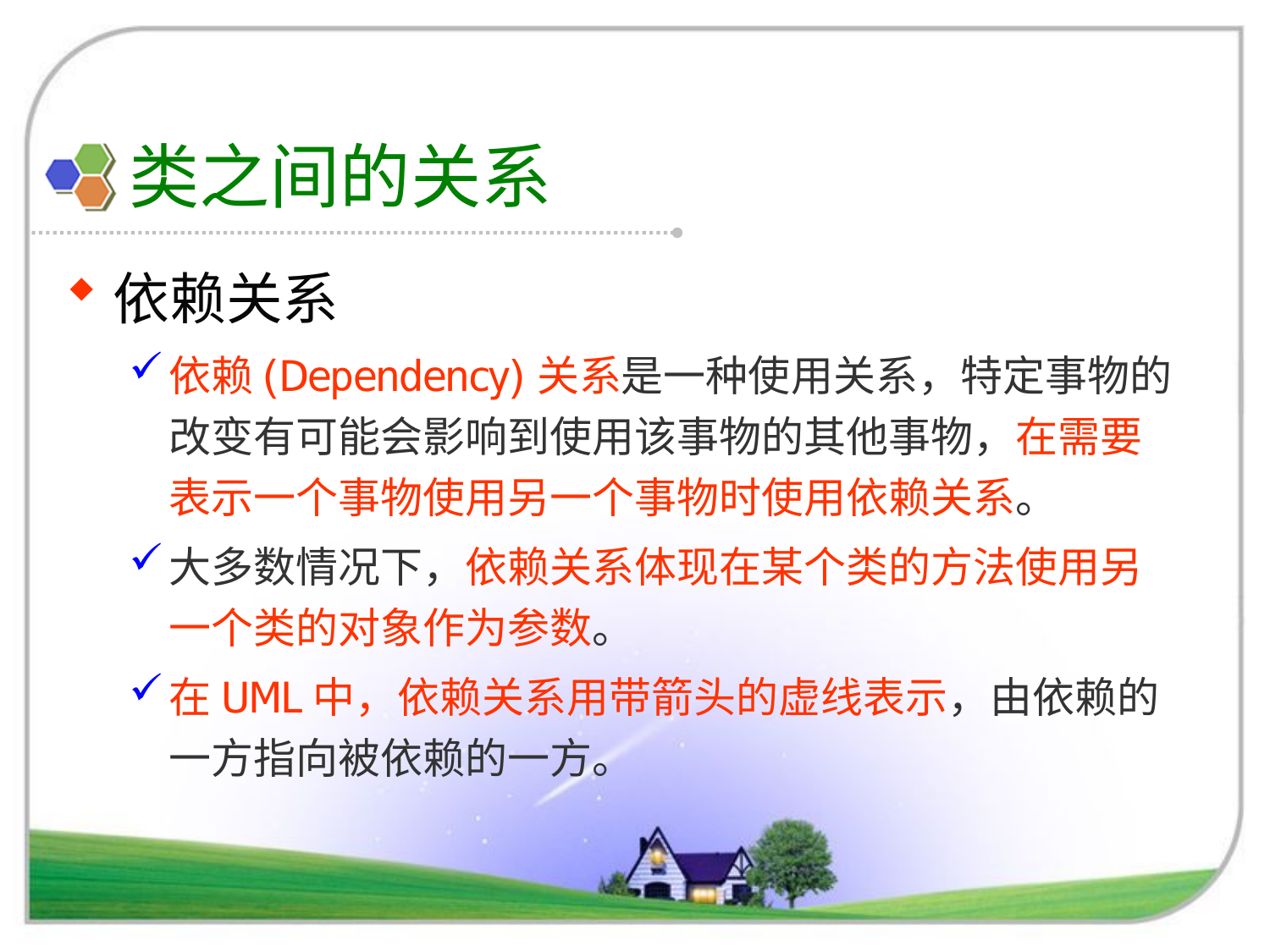

# 类之间的关系
依赖关系
依赖(Dependency)关系是一种使用关系，特定事物的改变有可能会影响到使用该事物的其他事物，在需要表示一个事物使用另一个事物时使用依赖关系。
大多数情况下，依赖关系体现在某个类的方法使用另一个类的对象作为参数。
在UML中，依赖关系用带箭头的虚线表示，由依赖的一方指向被依赖的一方。